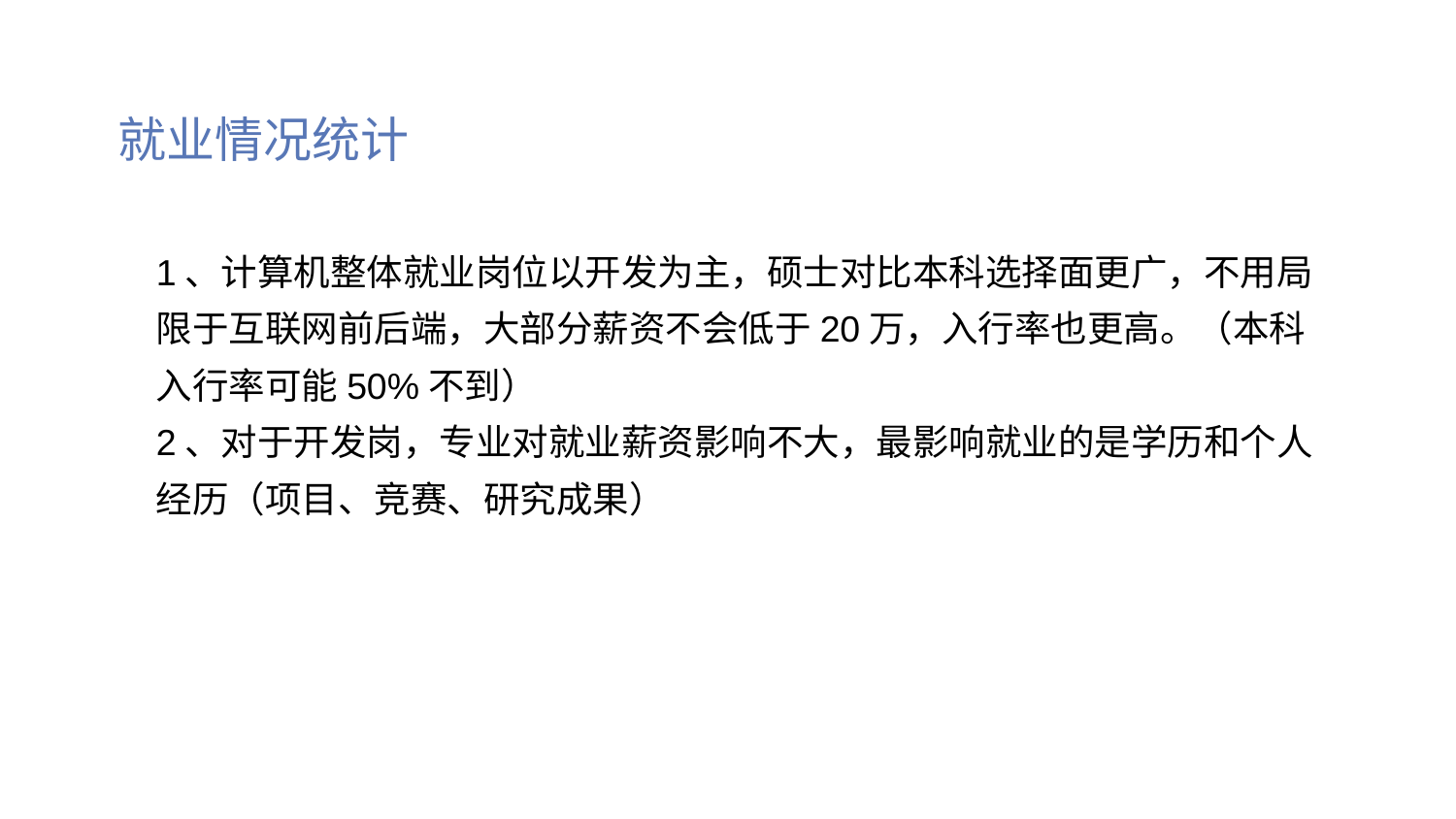

就业情况统计
1、计算机整体就业岗位以开发为主，硕士对比本科选择面更广，不用局限于互联网前后端，大部分薪资不会低于20万，入行率也更高。（本科入行率可能50%不到）
2、对于开发岗，专业对就业薪资影响不大，最影响就业的是学历和个人经历（项目、竞赛、研究成果）

添加标题内容
您的内容打在这里，或者通过复制您的文本后，在此框中选择粘贴，并选择只保留文字。